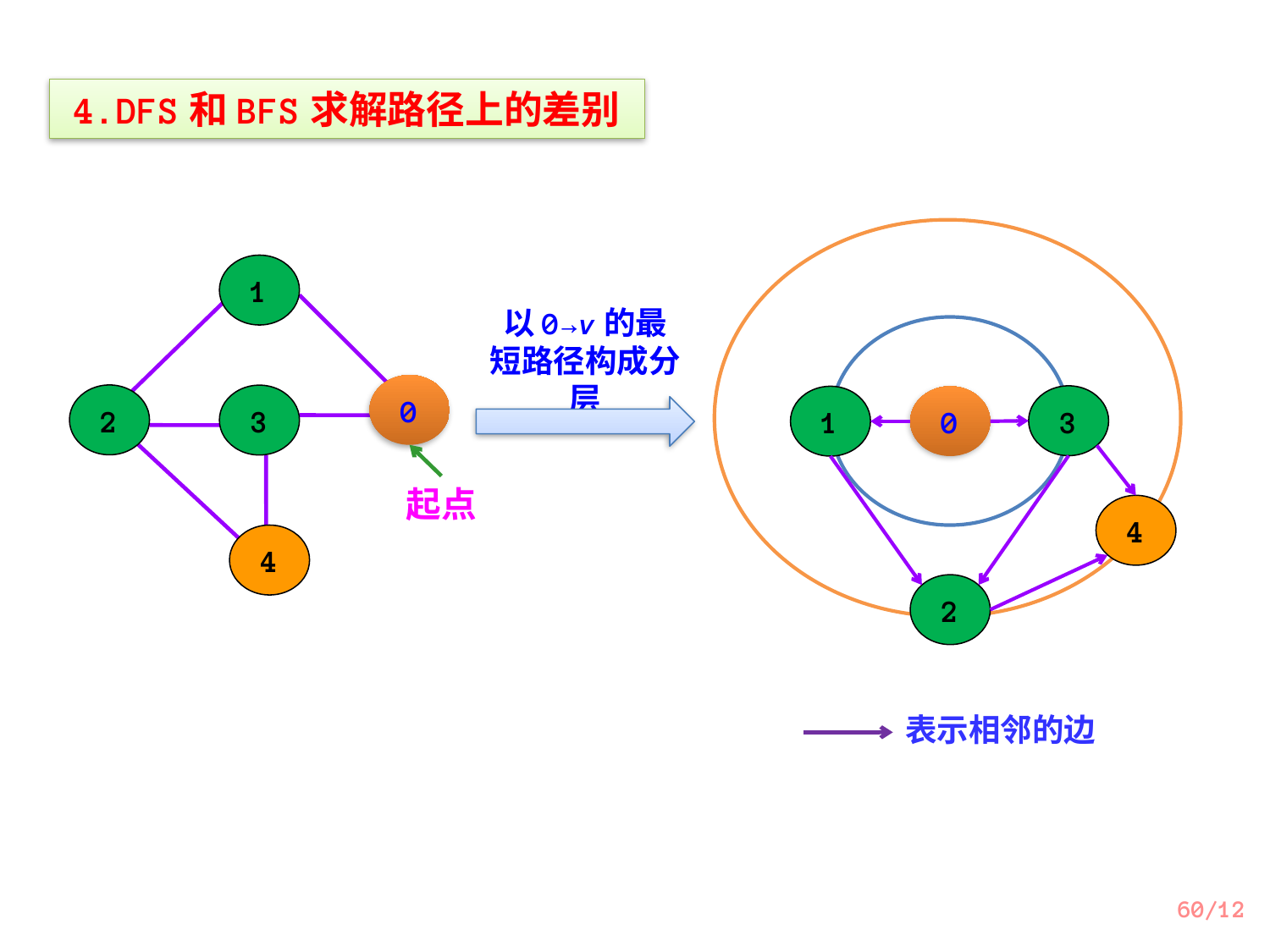

4.DFS和BFS求解路径上的差别

以0→v的最短路径构成分层

3
1
0

4
2
1

0
2
3

起点
4
表示相邻的边
60/12